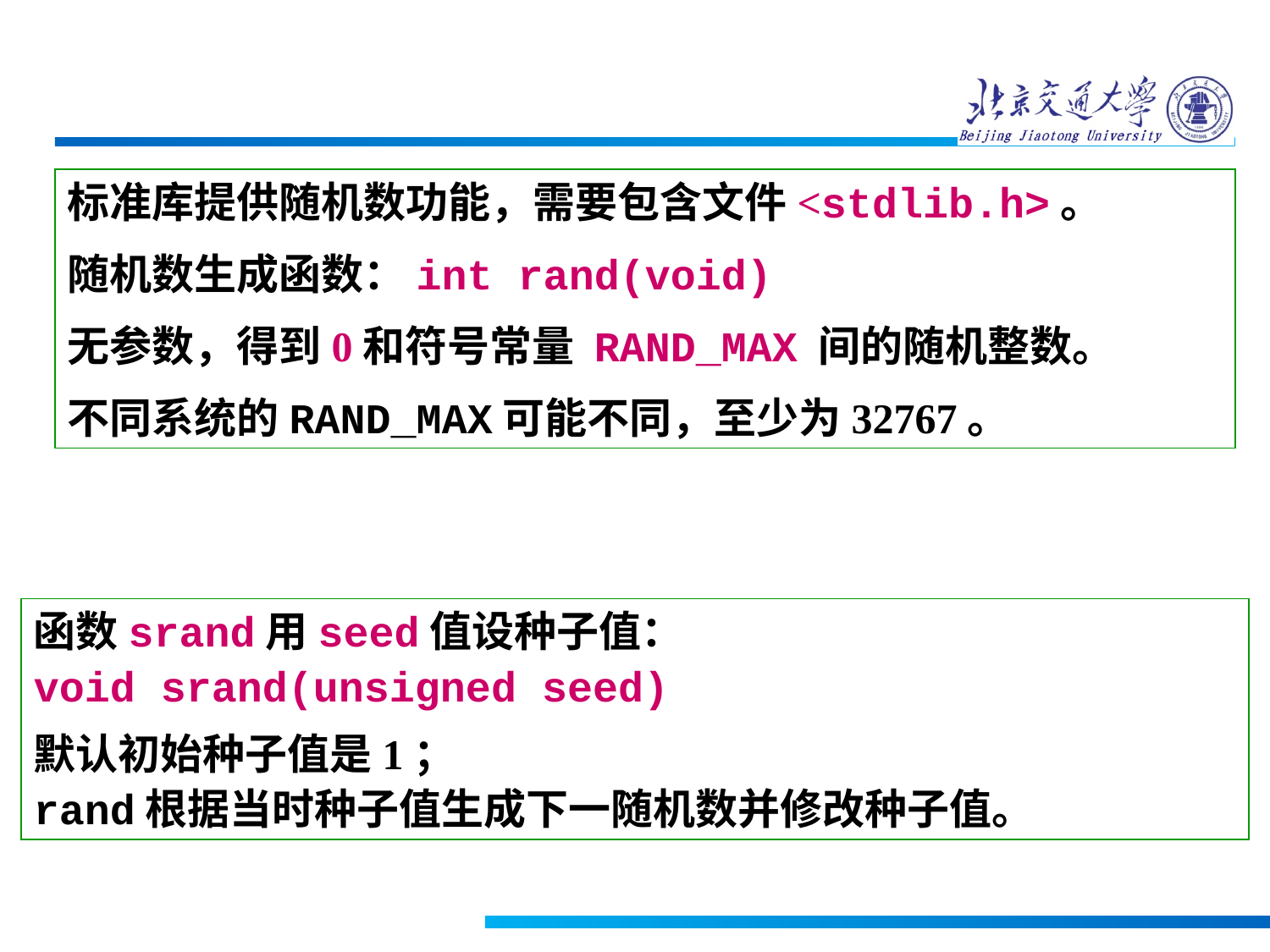

标准库提供随机数功能，需要包含文件<stdlib.h>。
随机数生成函数：int rand(void)
无参数，得到0和符号常量 RAND_MAX 间的随机整数。
不同系统的RAND_MAX可能不同，至少为32767。
函数srand用seed值设种子值：
void srand(unsigned seed)
默认初始种子值是1；
rand根据当时种子值生成下一随机数并修改种子值。
66